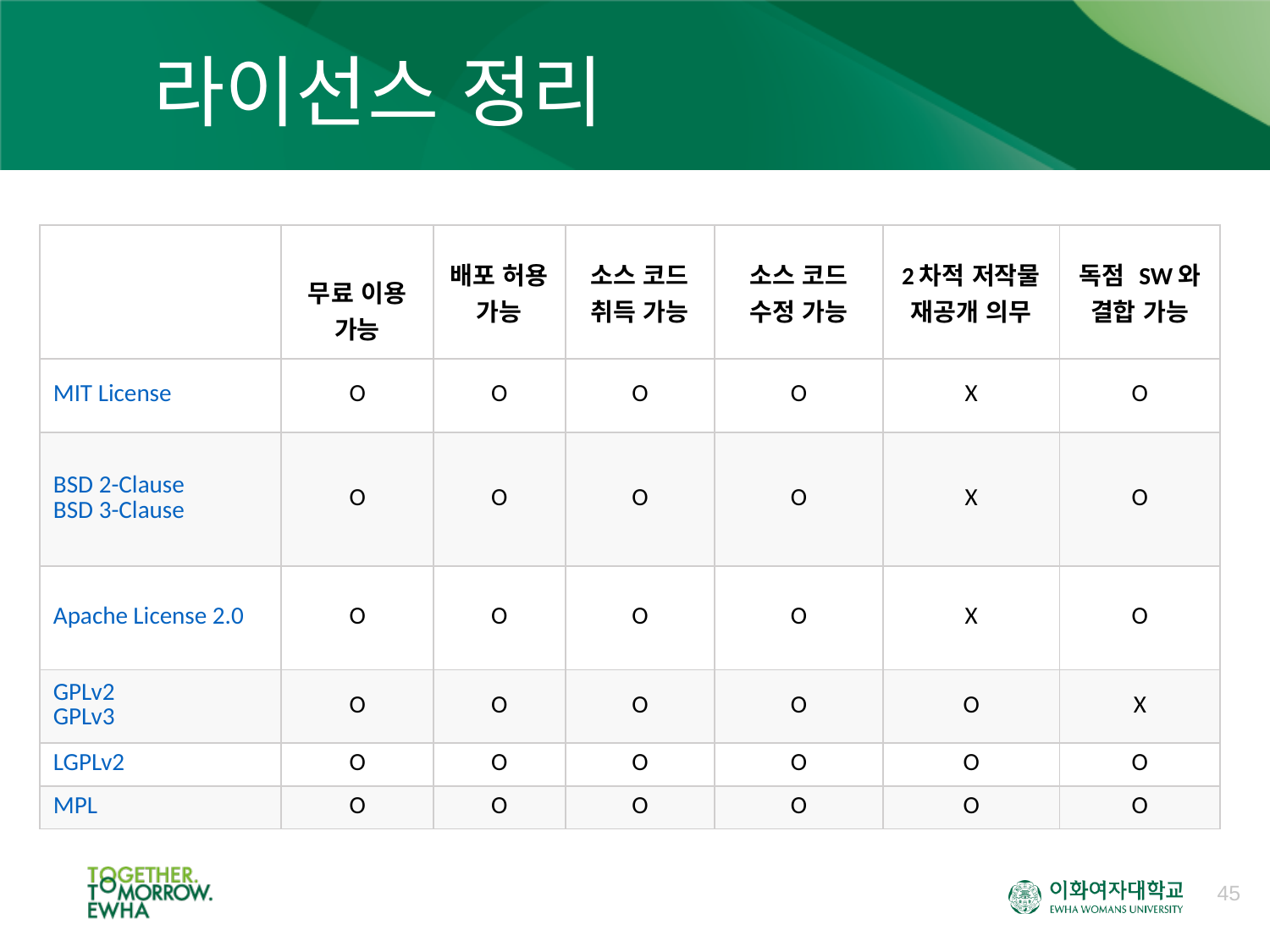

# 라이선스 정리
|  | 무료 이용 가능 | 배포 허용 가능 | 소스 코드 취득 가능 | 소스 코드 수정 가능 | 2차적 저작물 재공개 의무 | 독점 SW와 결합 가능 |
| --- | --- | --- | --- | --- | --- | --- |
| MIT License | O | O | O | O | X | O |
| BSD 2-Clause BSD 3-Clause | O | O | O | O | X | O |
| Apache License 2.0 | O | O | O | O | X | O |
| GPLv2 GPLv3 | O | O | O | O | O | X |
| LGPLv2 | O | O | O | O | O | O |
| MPL | O | O | O | O | O | O |
45